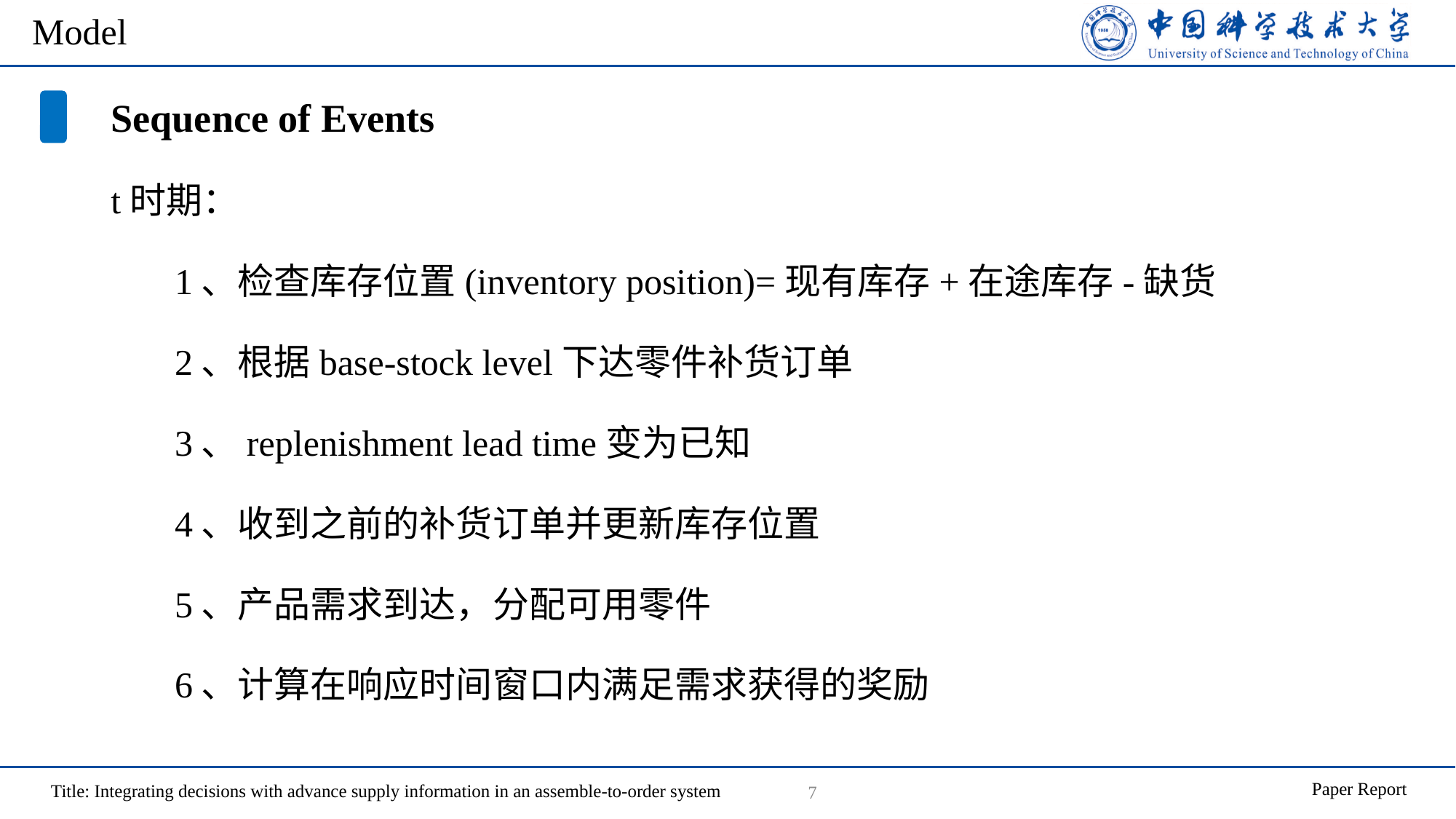

# Model
Sequence of Events
t时期：
       1、检查库存位置(inventory position)=现有库存+在途库存-缺货
       2、根据base-stock level下达零件补货订单
       3、replenishment lead time变为已知
       4、收到之前的补货订单并更新库存位置
       5、产品需求到达，分配可用零件
       6、计算在响应时间窗口内满足需求获得的奖励
7